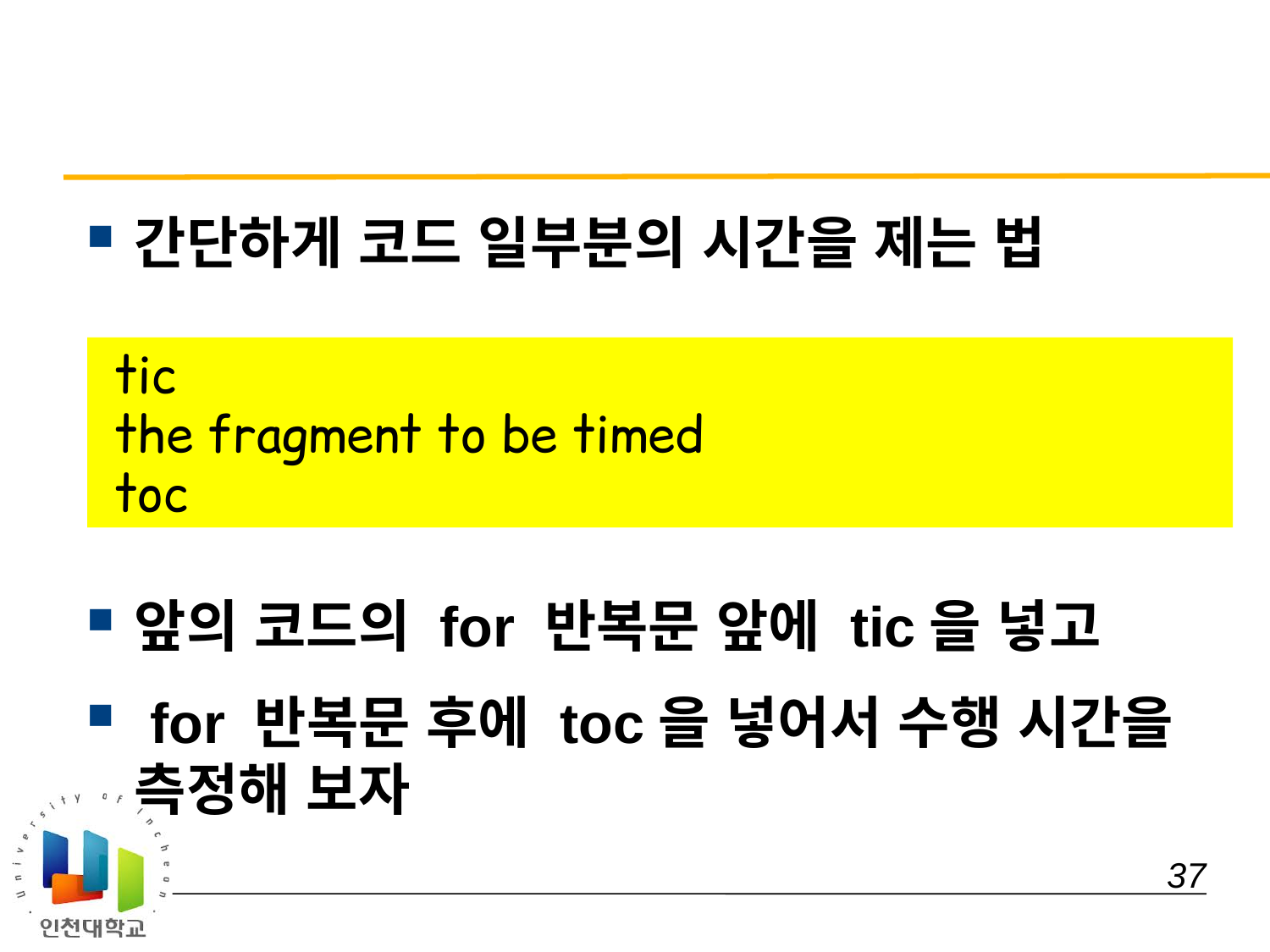

#
간단하게 코드 일부분의 시간을 제는 법

앞의 코드의 for 반복문 앞에 tic을 넣고
 for 반복문 후에 toc을 넣어서 수행 시간을 측정해 보자

 tic
 the fragment to be timed
 toc
 37